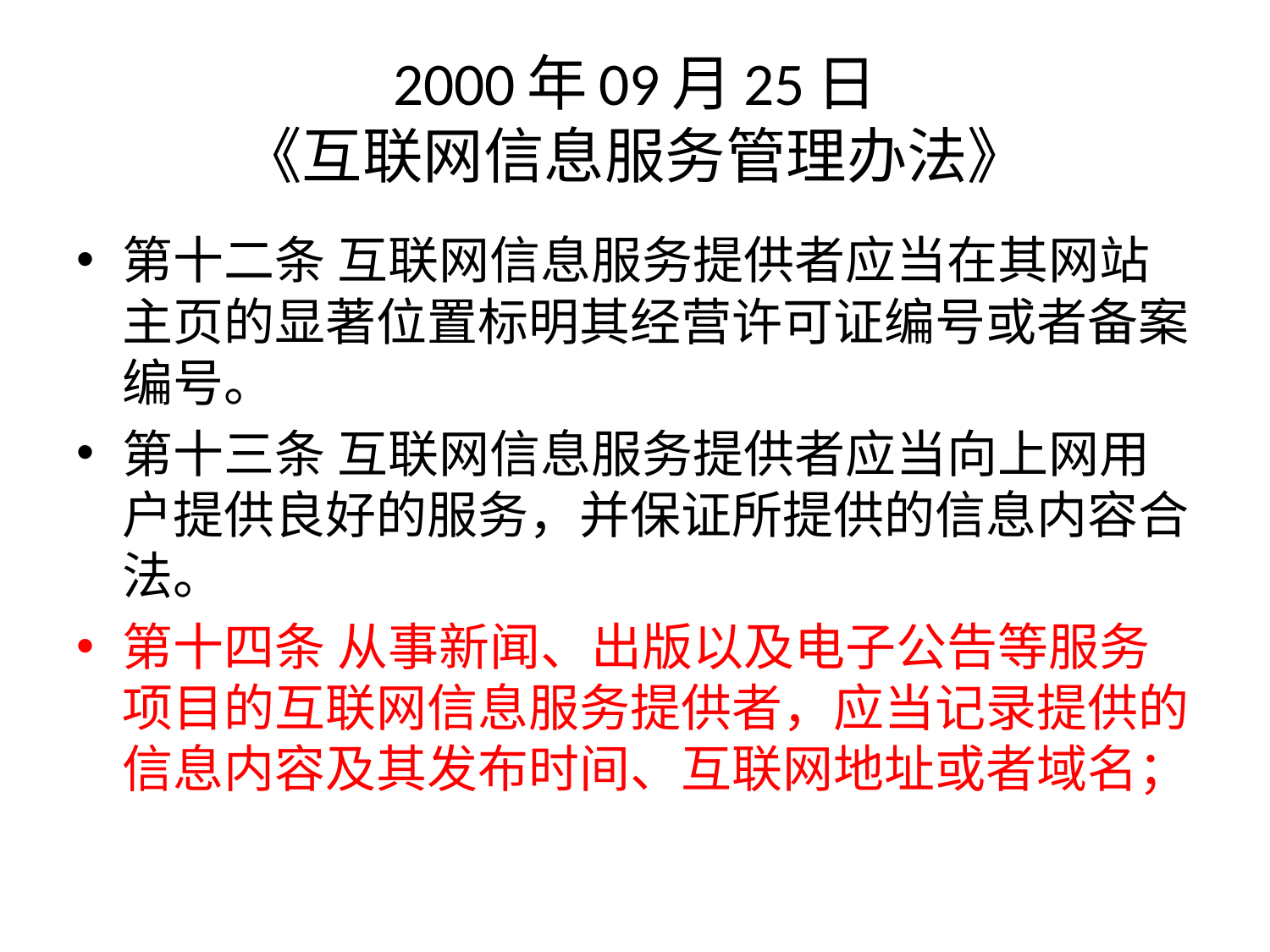

# 2000年09月25日 《互联网信息服务管理办法》
第十二条 互联网信息服务提供者应当在其网站主页的显著位置标明其经营许可证编号或者备案编号。
第十三条 互联网信息服务提供者应当向上网用户提供良好的服务，并保证所提供的信息内容合法。
第十四条 从事新闻、出版以及电子公告等服务项目的互联网信息服务提供者，应当记录提供的信息内容及其发布时间、互联网地址或者域名；